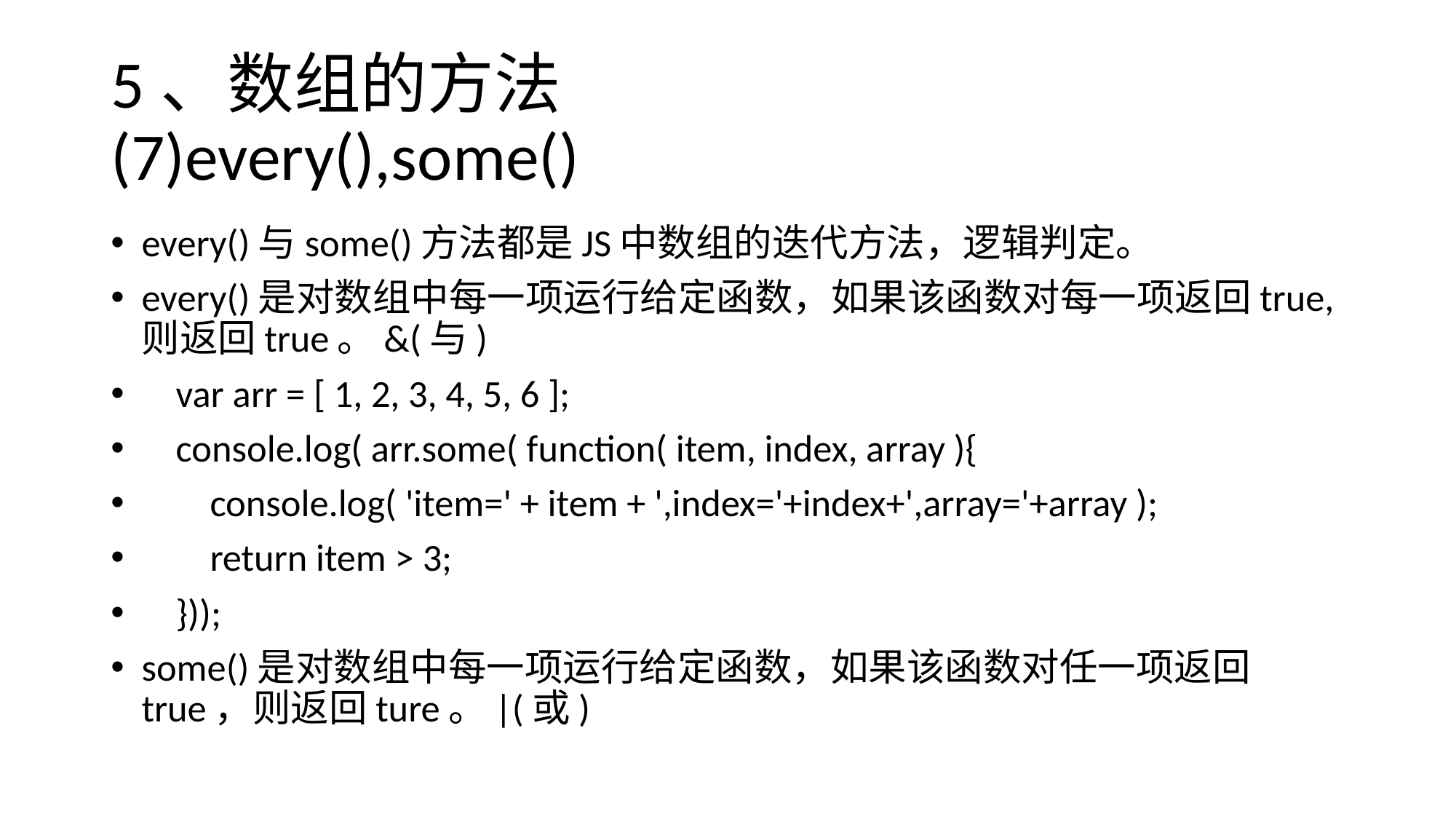

# 5、数组的方法 (7)every(),some()
every()与some()方法都是JS中数组的迭代方法，逻辑判定。
every()是对数组中每一项运行给定函数，如果该函数对每一项返回true,则返回true。&(与)
    var arr = [ 1, 2, 3, 4, 5, 6 ];
    console.log( arr.some( function( item, index, array ){
        console.log( 'item=' + item + ',index='+index+',array='+array );
        return item > 3;
    }));
some()是对数组中每一项运行给定函数，如果该函数对任一项返回true，则返回ture。|(或)